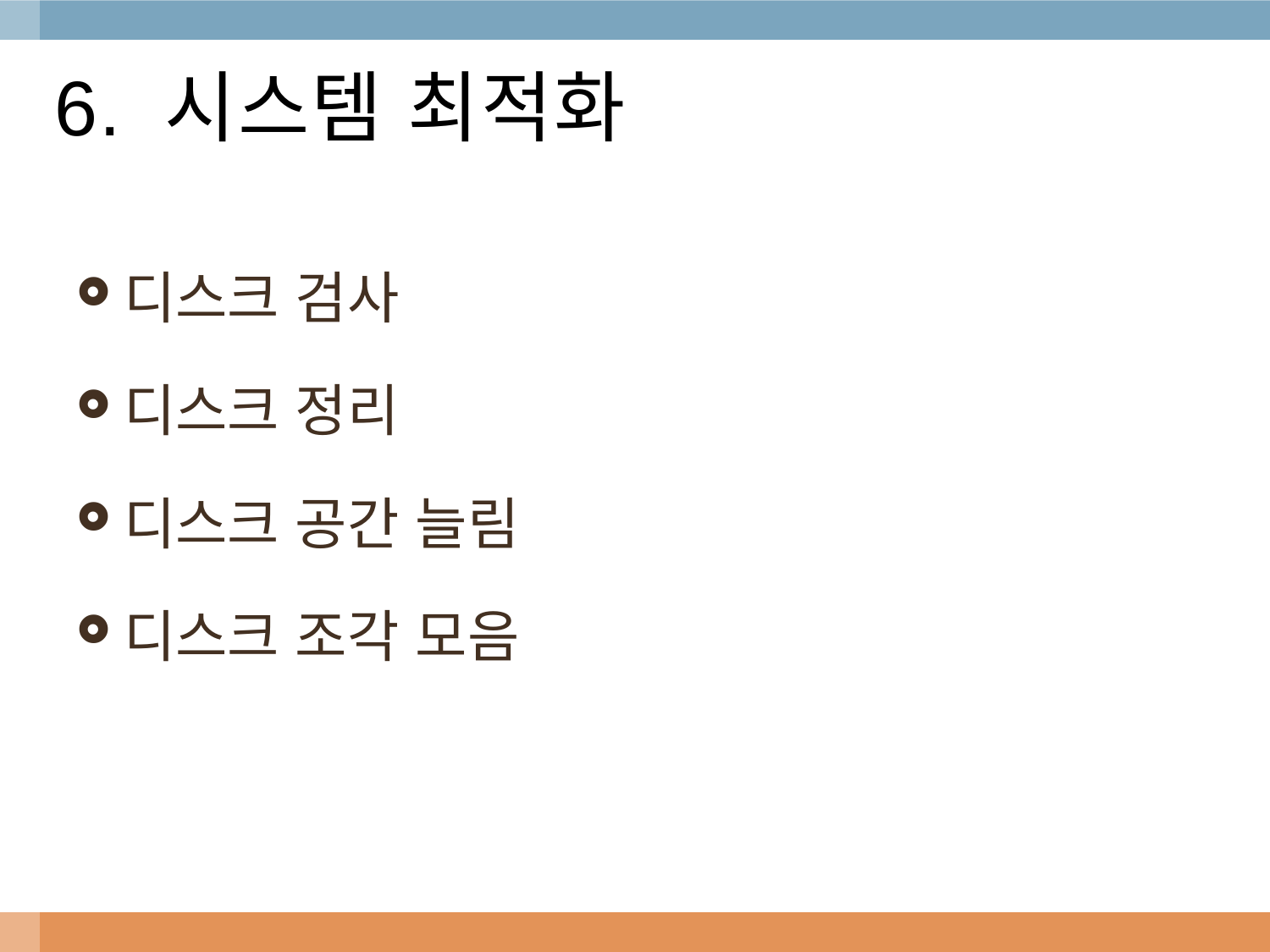

# 6. 시스템 최적화
디스크 검사
디스크 정리
디스크 공간 늘림
디스크 조각 모음